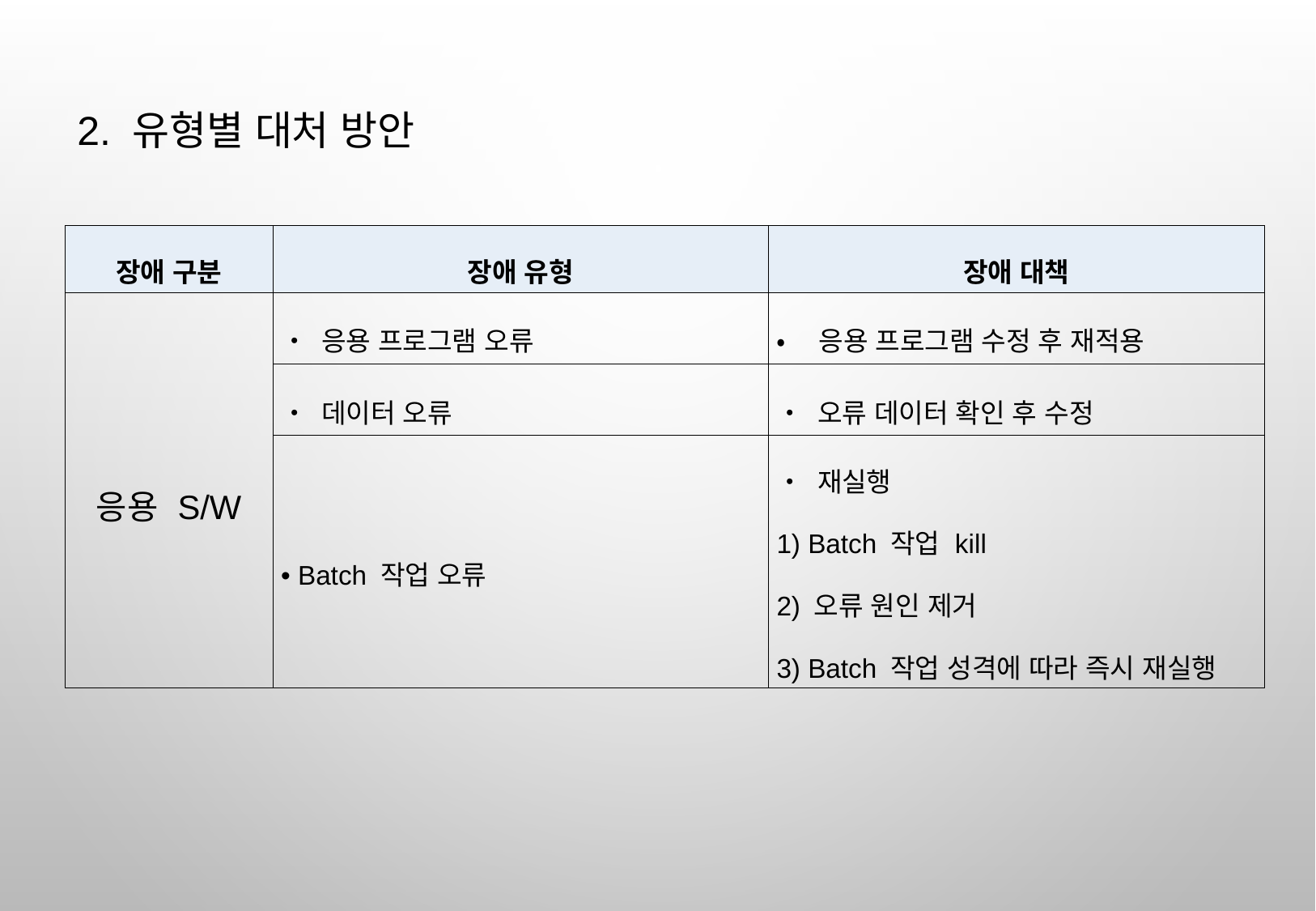

2. 유형별 대처 방안

| 장애 구분 | 장애 유형 | 장애 대책 |
| --- | --- | --- |
| 응용 S/W | • 응용 프로그램 오류 | • 응용 프로그램 수정 후 재적용 |
|  | • 데이터 오류 | • 오류 데이터 확인 후 수정 |
|  | • Batch 작업 오류 | • 재실행 1) Batch 작업 kill 2) 오류 원인 제거 3) Batch 작업 성격에 따라 즉시 재실행 |
74